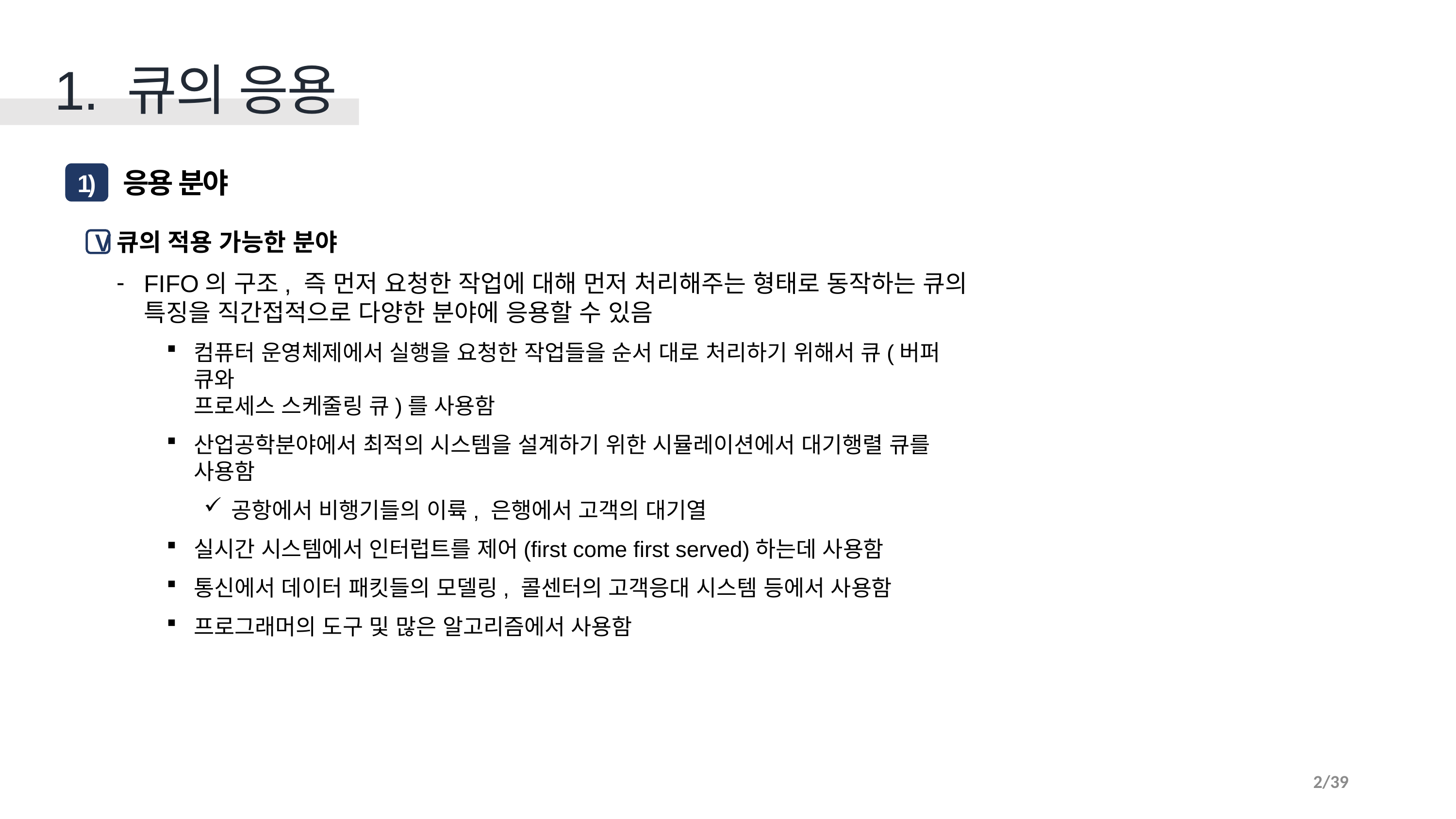

1. 큐의 응용

 응용 분야

1)
큐의 적용 가능한 분야

FIFO의 구조, 즉 먼저 요청한 작업에 대해 먼저 처리해주는 형태로 동작하는 큐의
특징을 직간접적으로 다양한 분야에 응용할 수 있음

컴퓨터 운영체제에서 실행을 요청한 작업들을 순서 대로 처리하기 위해서 큐(버퍼 큐와
프로세스 스케줄링 큐)를 사용함

산업공학분야에서 최적의 시스템을 설계하기 위한 시뮬레이션에서 대기행렬 큐를 사용함

공항에서 비행기들의 이륙, 은행에서 고객의 대기열

실시간 시스템에서 인터럽트를 제어(first come first served)하는데 사용함

통신에서 데이터 패킷들의 모델링, 콜센터의 고객응대 시스템 등에서 사용함

프로그래머의 도구 및 많은 알고리즘에서 사용함
V
2/39